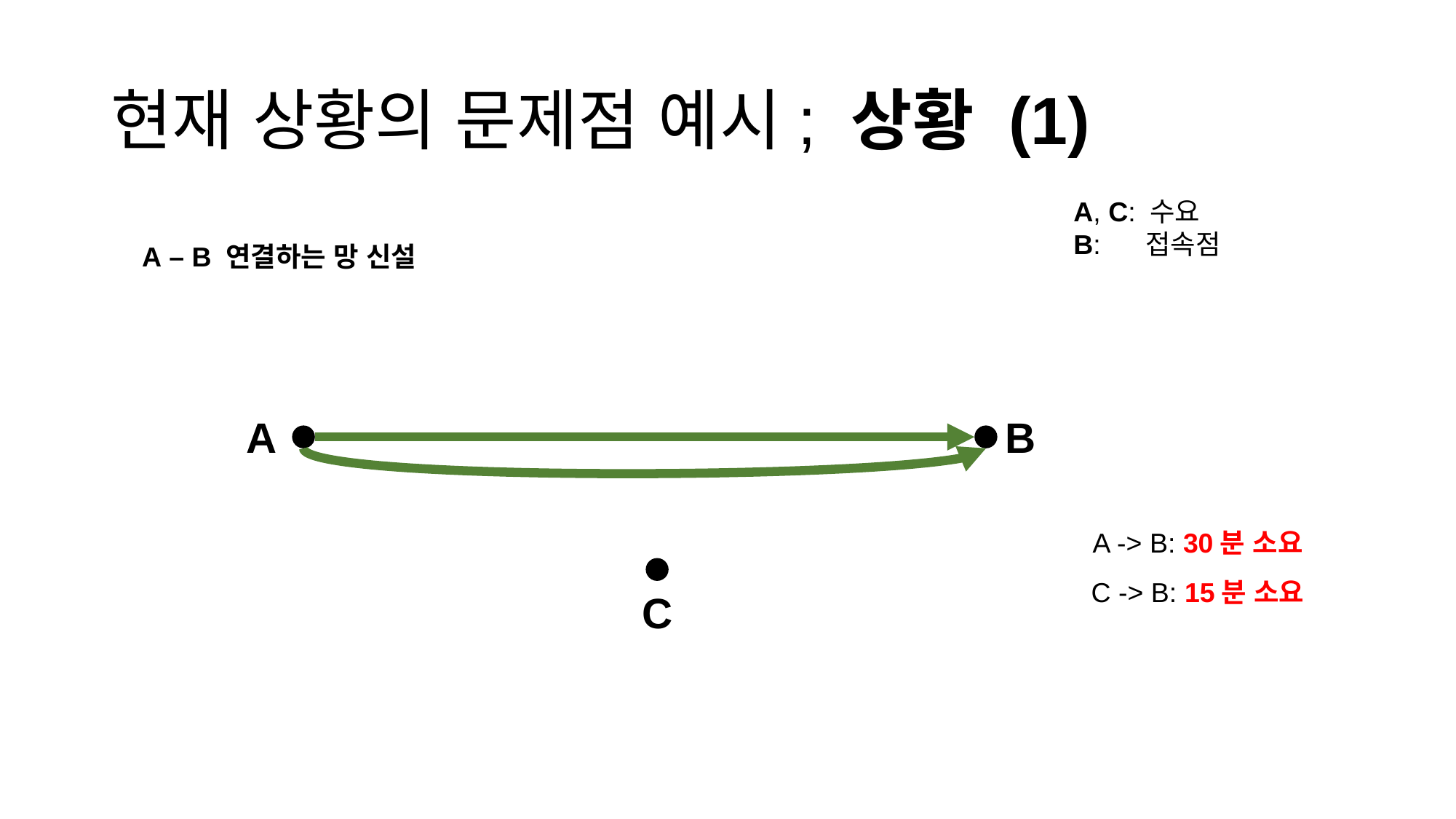

# 현재 상황의 문제점 예시; 상황 (1)
A, C: 수요
B:     접속점
A – B 연결하는 망 신설
A
B

A -> B: 30분 소요
C -> B: 15분 소요

C